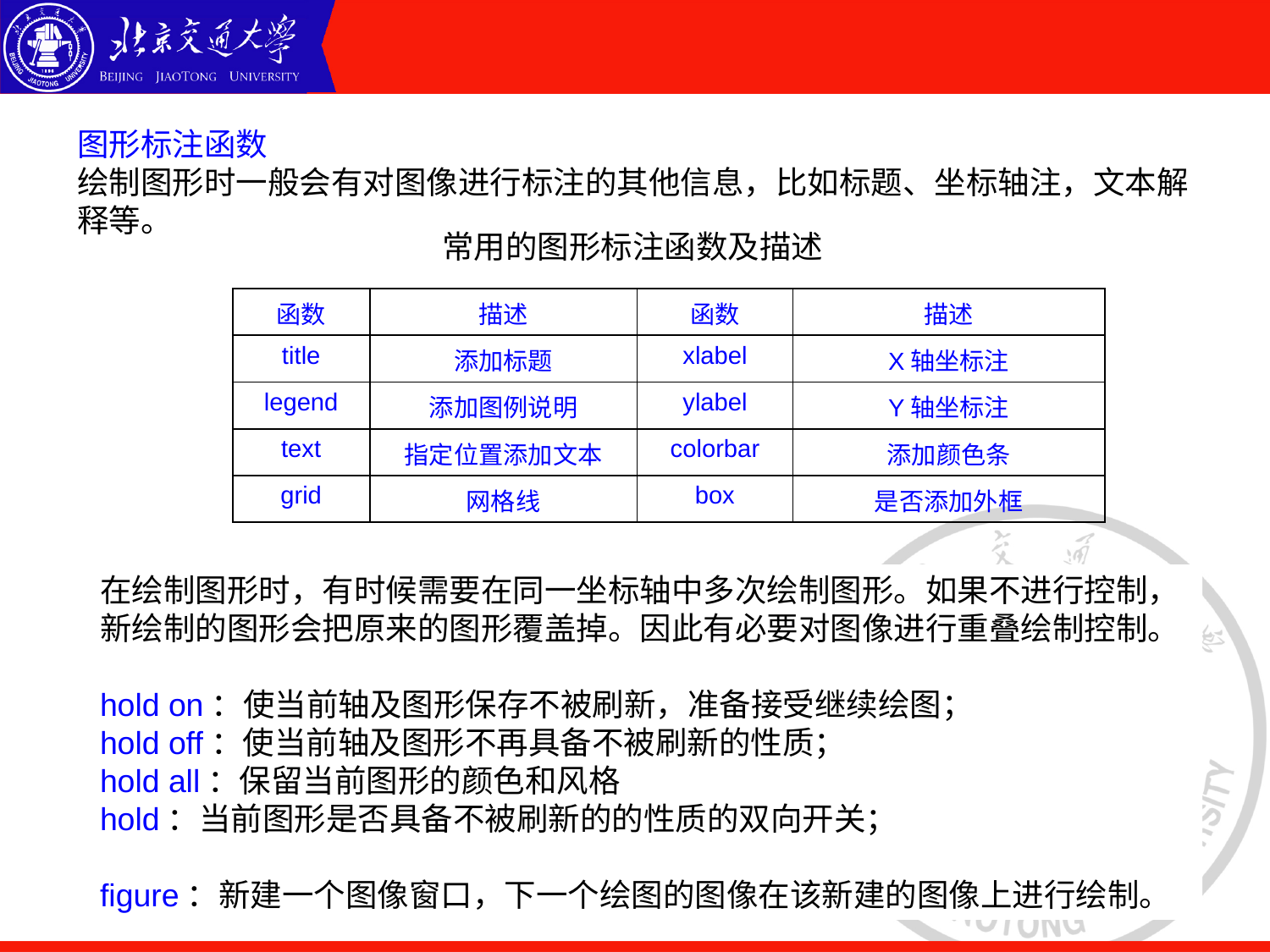

图形标注函数
绘制图形时一般会有对图像进行标注的其他信息，比如标题、坐标轴注，文本解释等。
常用的图形标注函数及描述
| 函数 | 描述 | 函数 | 描述 |
| --- | --- | --- | --- |
| title | 添加标题 | xlabel | X轴坐标注 |
| legend | 添加图例说明 | ylabel | Y轴坐标注 |
| text | 指定位置添加文本 | colorbar | 添加颜色条 |
| grid | 网格线 | box | 是否添加外框 |
在绘制图形时，有时候需要在同一坐标轴中多次绘制图形。如果不进行控制，新绘制的图形会把原来的图形覆盖掉。因此有必要对图像进行重叠绘制控制。

hold on：使当前轴及图形保存不被刷新，准备接受继续绘图；
hold off：使当前轴及图形不再具备不被刷新的性质；
hold all：保留当前图形的颜色和风格
hold：当前图形是否具备不被刷新的的性质的双向开关；

figure：新建一个图像窗口，下一个绘图的图像在该新建的图像上进行绘制。